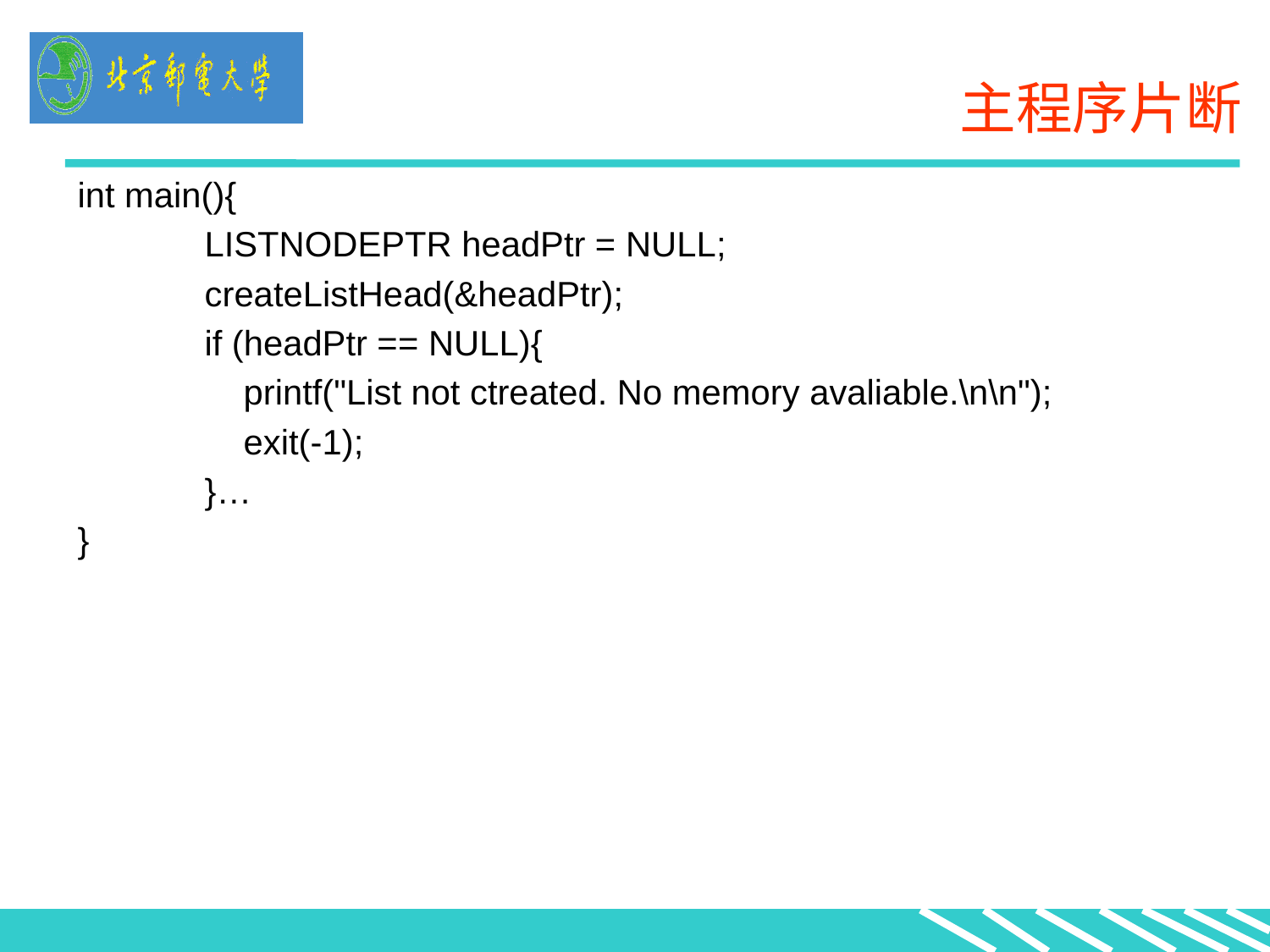

# 主程序片断
int main(){
	LISTNODEPTR headPtr = NULL;
	createListHead(&headPtr);
	if (headPtr == NULL){
	    printf("List not ctreated. No memory avaliable.\n\n");
	    exit(-1);
	}…
}